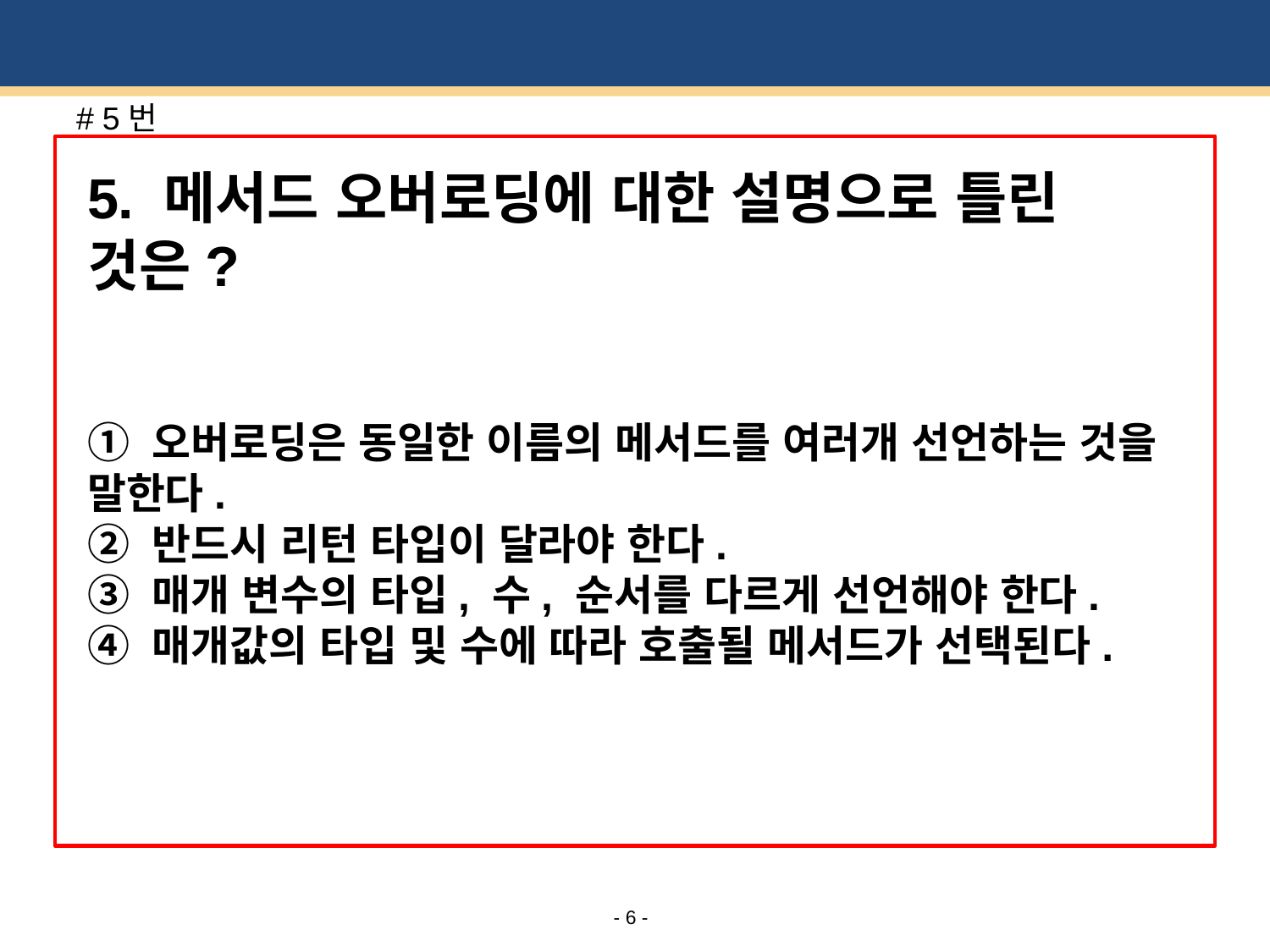

# # 5번

5. 메서드 오버로딩에 대한 설명으로 틀린 것은?

① 오버로딩은 동일한 이름의 메서드를 여러개 선언하는 것을 말한다.
② 반드시 리턴 타입이 달라야 한다.
③ 매개 변수의 타입, 수, 순서를 다르게 선언해야 한다.
④ 매개값의 타입 및 수에 따라 호출될 메서드가 선택된다.